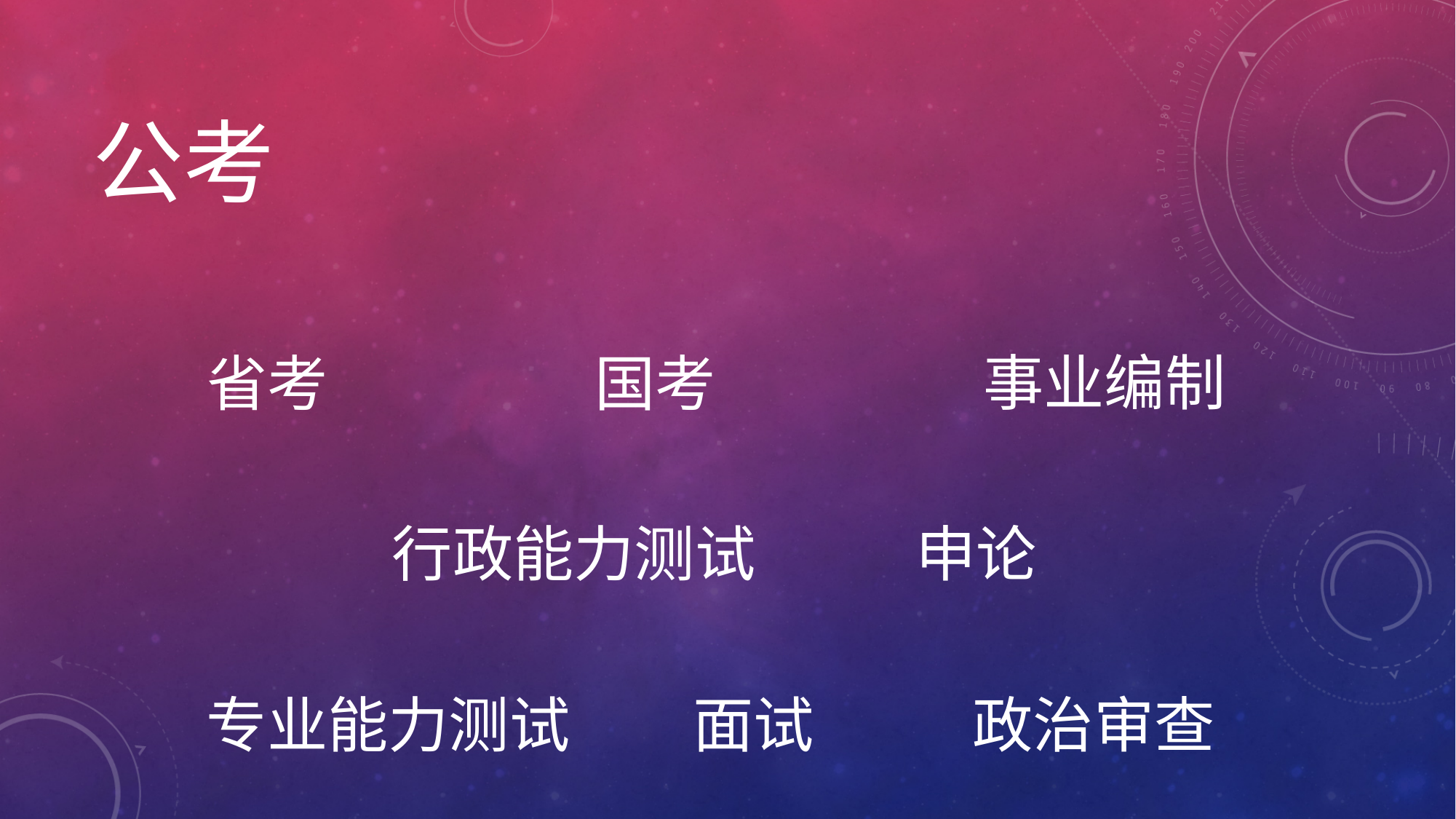

# 公考
事业编制
国考
省考
行政能力测试
申论
专业能力测试
面试
政治审查